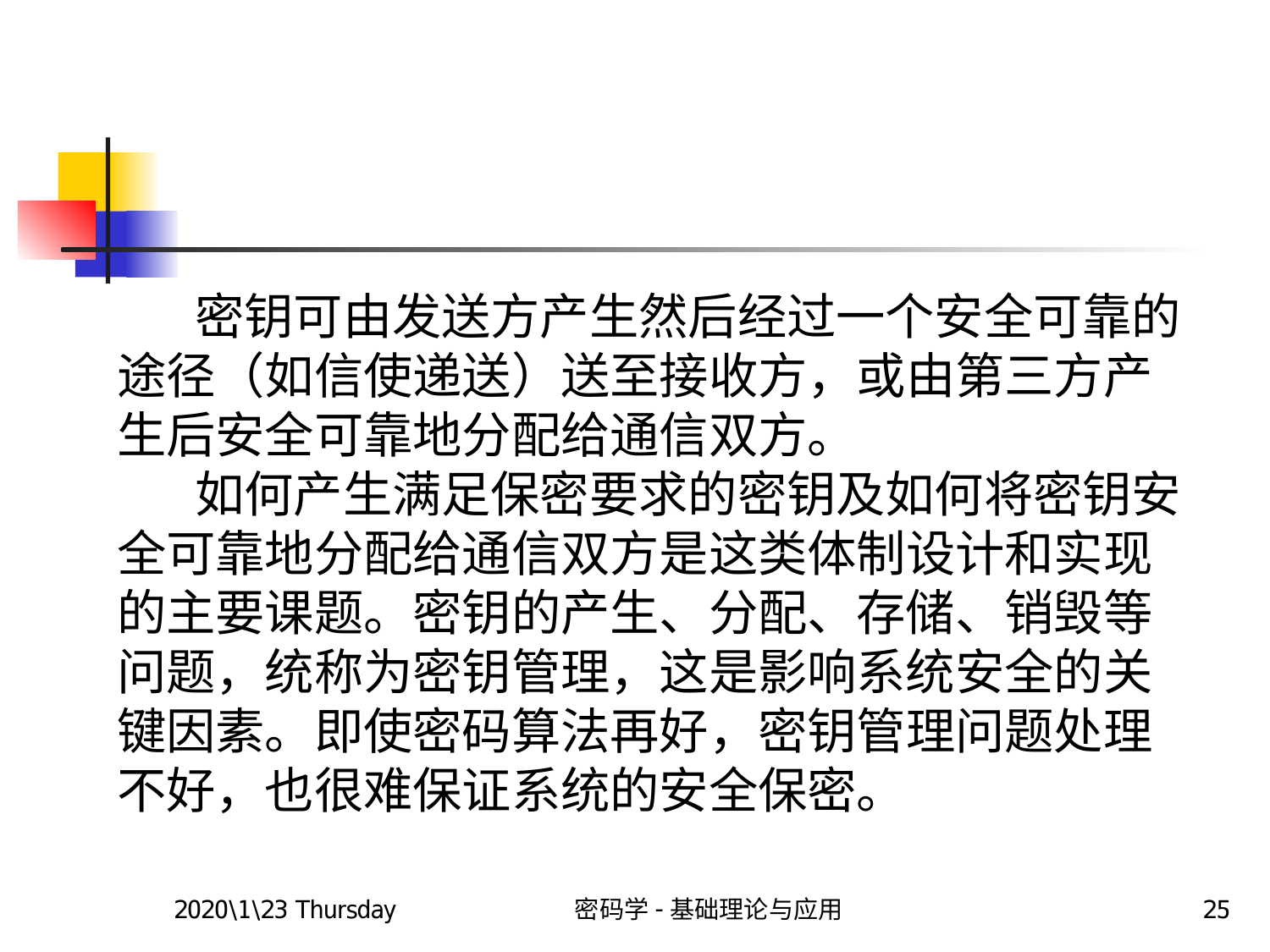

密钥可由发送方产生然后经过一个安全可靠的途径（如信使递送）送至接收方，或由第三方产生后安全可靠地分配给通信双方。
      如何产生满足保密要求的密钥及如何将密钥安全可靠地分配给通信双方是这类体制设计和实现的主要课题。密钥的产生、分配、存储、销毁等问题，统称为密钥管理，这是影响系统安全的关键因素。即使密码算法再好，密钥管理问题处理不好，也很难保证系统的安全保密。

2020\1\23 Thursday
密码学-基础理论与应用
25